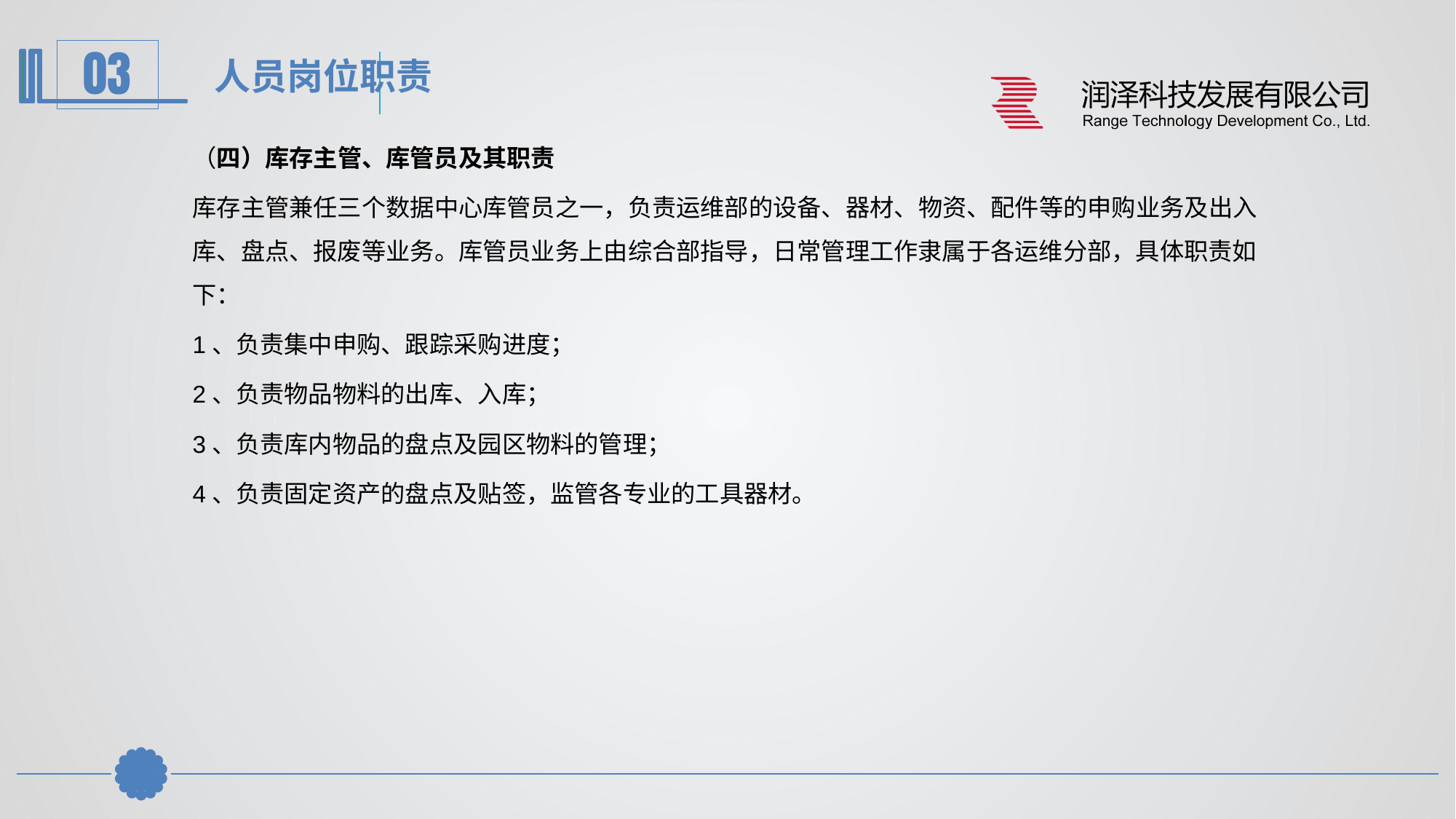

人员岗位职责
（四）库存主管、库管员及其职责
库存主管兼任三个数据中心库管员之一，负责运维部的设备、器材、物资、配件等的申购业务及出入库、盘点、报废等业务。库管员业务上由综合部指导，日常管理工作隶属于各运维分部，具体职责如下：
1、负责集中申购、跟踪采购进度；
2、负责物品物料的出库、入库；
3、负责库内物品的盘点及园区物料的管理；
4、负责固定资产的盘点及贴签，监管各专业的工具器材。
17